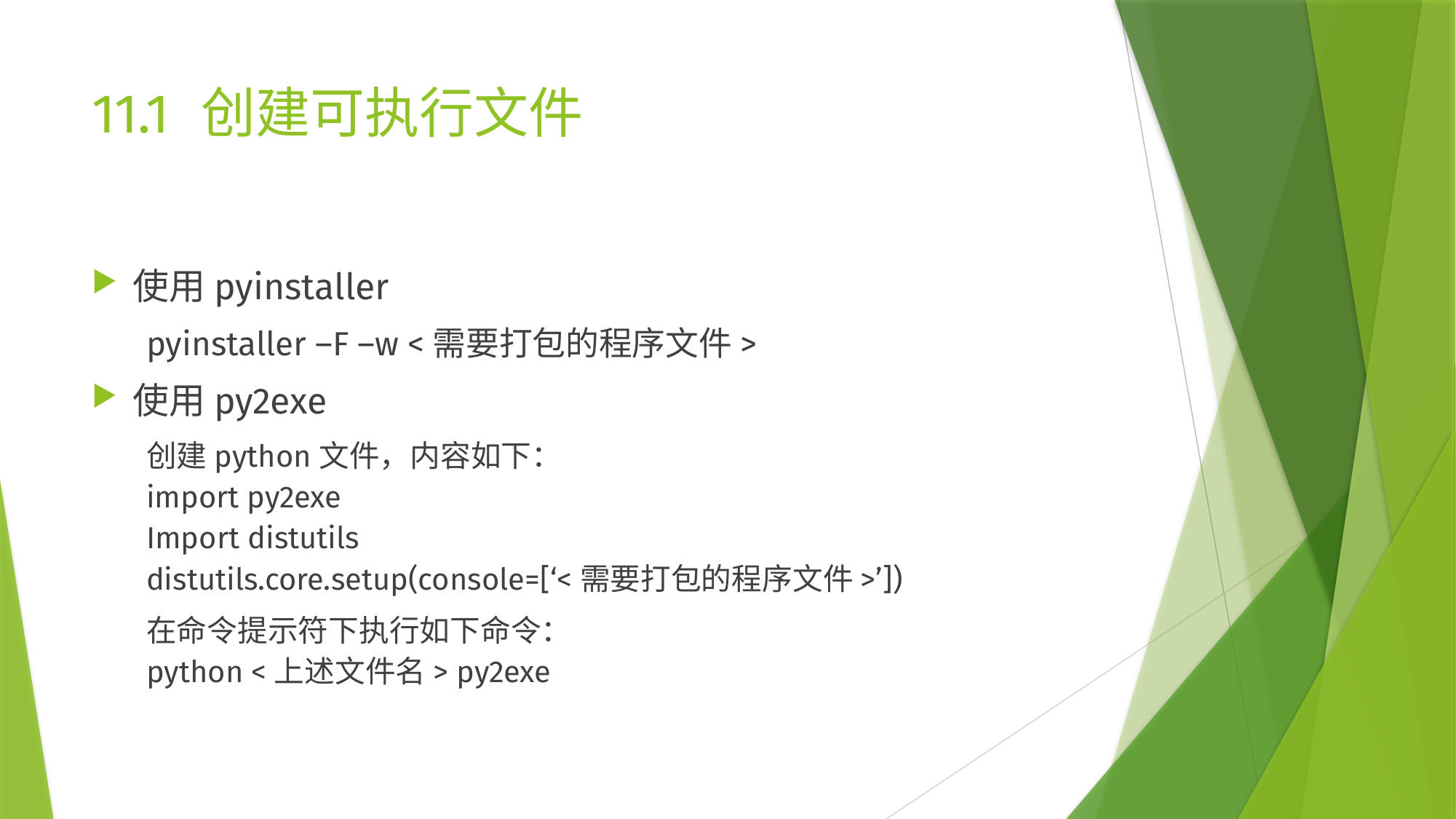

# 11.1	创建可执行文件
使用pyinstaller
pyinstaller –F –w <需要打包的程序文件>
使用py2exe
创建python文件，内容如下：
import py2exe
Import distutils
distutils.core.setup(console=[‘<需要打包的程序文件>’])
在命令提示符下执行如下命令：
python <上述文件名> py2exe